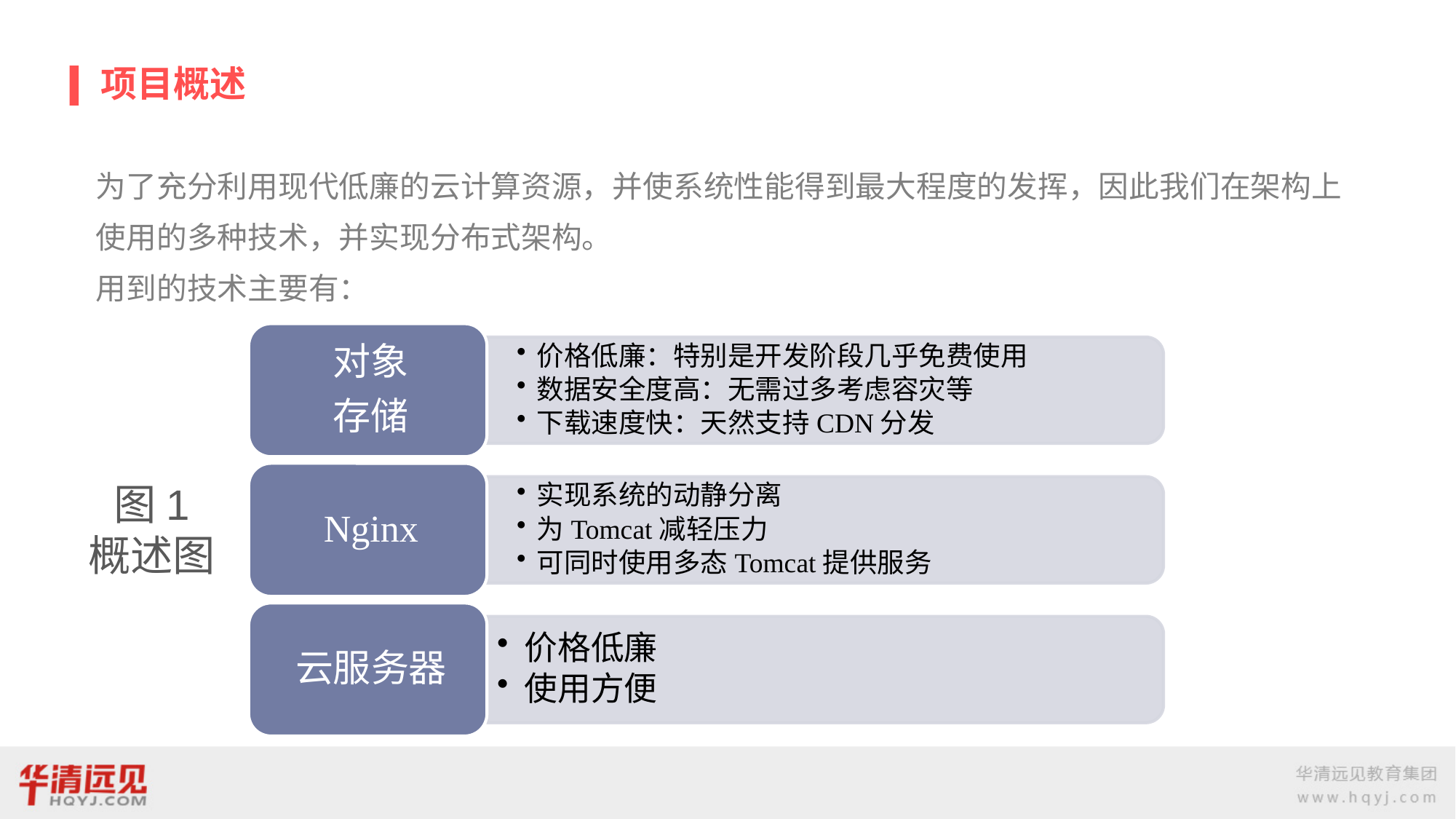

# 项目概述
为了充分利用现代低廉的云计算资源，并使系统性能得到最大程度的发挥，因此我们在架构上使用的多种技术，并实现分布式架构。
用到的技术主要有：

价格低廉：特别是开发阶段几乎免费使用
数据安全度高：无需过多考虑容灾等
下载速度快：天然支持CDN分发
对象
存储
实现系统的动静分离
为Tomcat减轻压力
可同时使用多态Tomcat提供服务
Nginx
价格低廉
使用方便
云服务器
图1
概述图